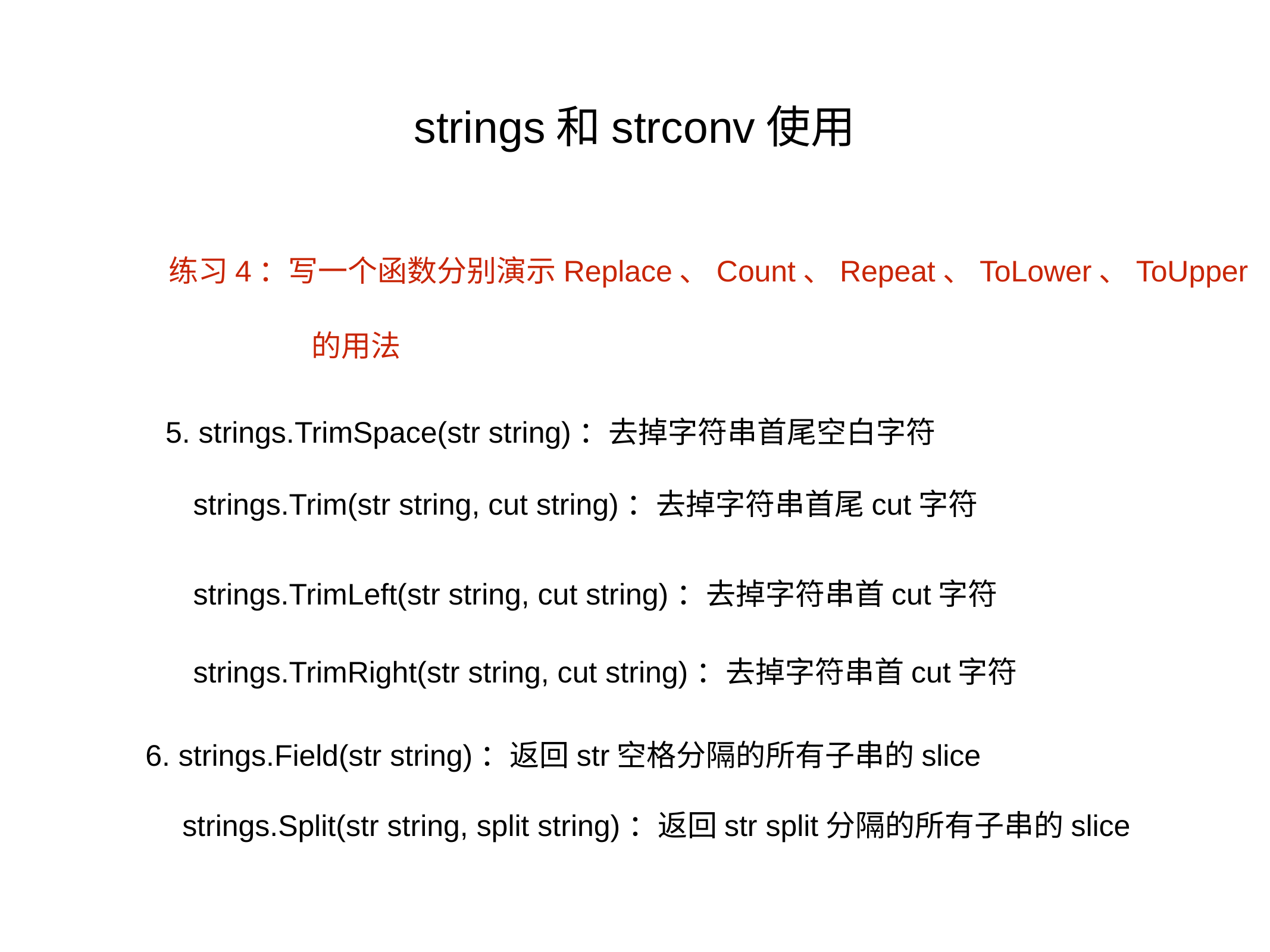

strings和strconv使用
练习4：写一个函数分别演示Replace、Count、Repeat、ToLower、ToUpper
的用法
5. strings.TrimSpace(str string)：去掉字符串首尾空白字符
    strings.Trim(str string, cut string)：去掉字符串首尾cut字符
    strings.TrimLeft(str string, cut string)：去掉字符串首cut字符
    strings.TrimRight(str string, cut string)：去掉字符串首cut字符
6. strings.Field(str string)：返回str空格分隔的所有子串的slice
    strings.Split(str string, split string)：返回str split分隔的所有子串的slice